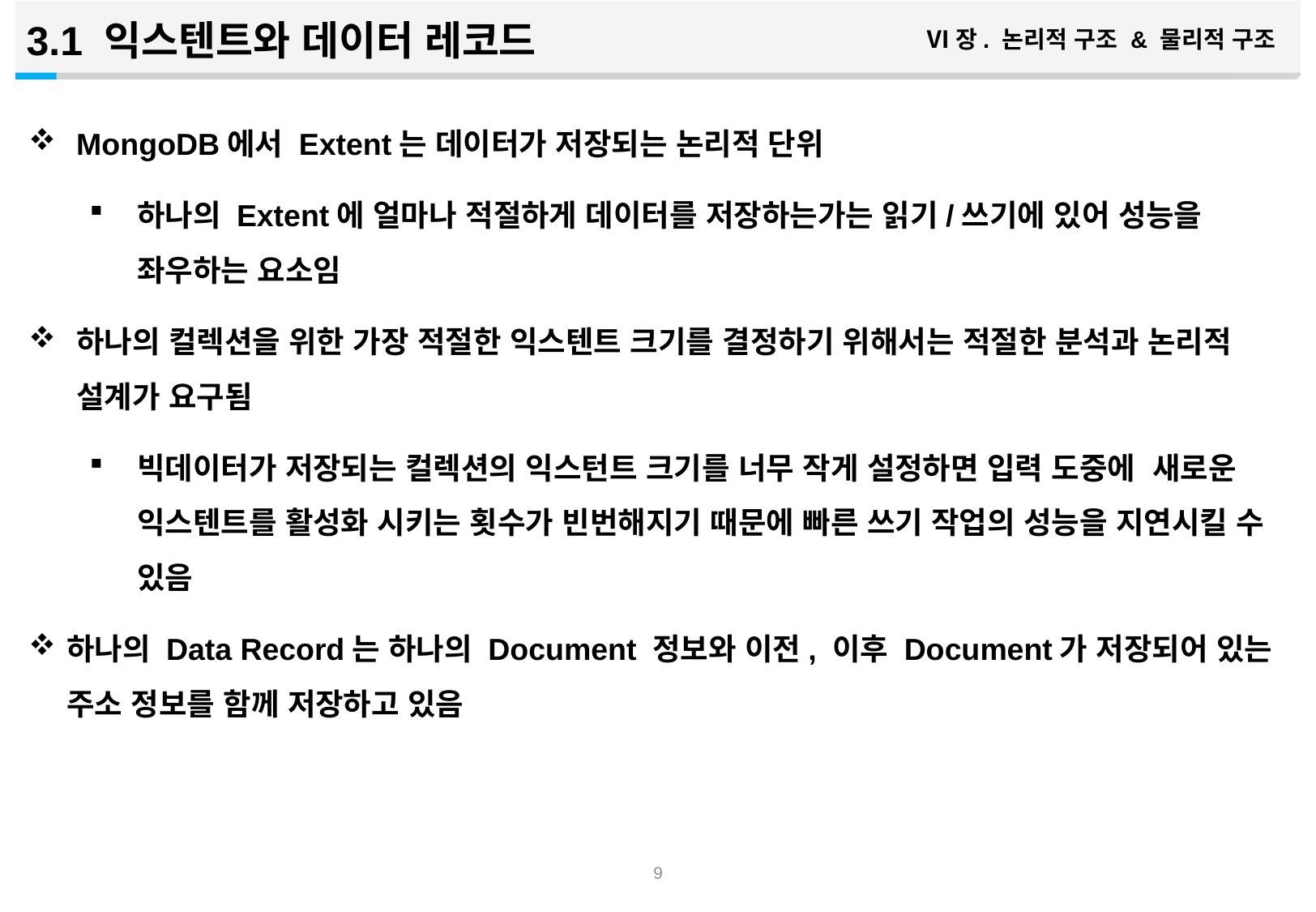

3.1 익스텐트와 데이터 레코드
Ⅵ장. 논리적 구조 & 물리적 구조
MongoDB에서 Extent는 데이터가 저장되는 논리적 단위
하나의 Extent에 얼마나 적절하게 데이터를 저장하는가는 읽기/쓰기에 있어 성능을 좌우하는 요소임
하나의 컬렉션을 위한 가장 적절한 익스텐트 크기를 결정하기 위해서는 적절한 분석과 논리적 설계가 요구됨
빅데이터가 저장되는 컬렉션의 익스턴트 크기를 너무 작게 설정하면 입력 도중에  새로운 익스텐트를 활성화 시키는 횟수가 빈번해지기 때문에 빠른 쓰기 작업의 성능을 지연시킬 수 있음
하나의 Data Record는 하나의 Document 정보와 이전, 이후 Document가 저장되어 있는 주소 정보를 함께 저장하고 있음
9